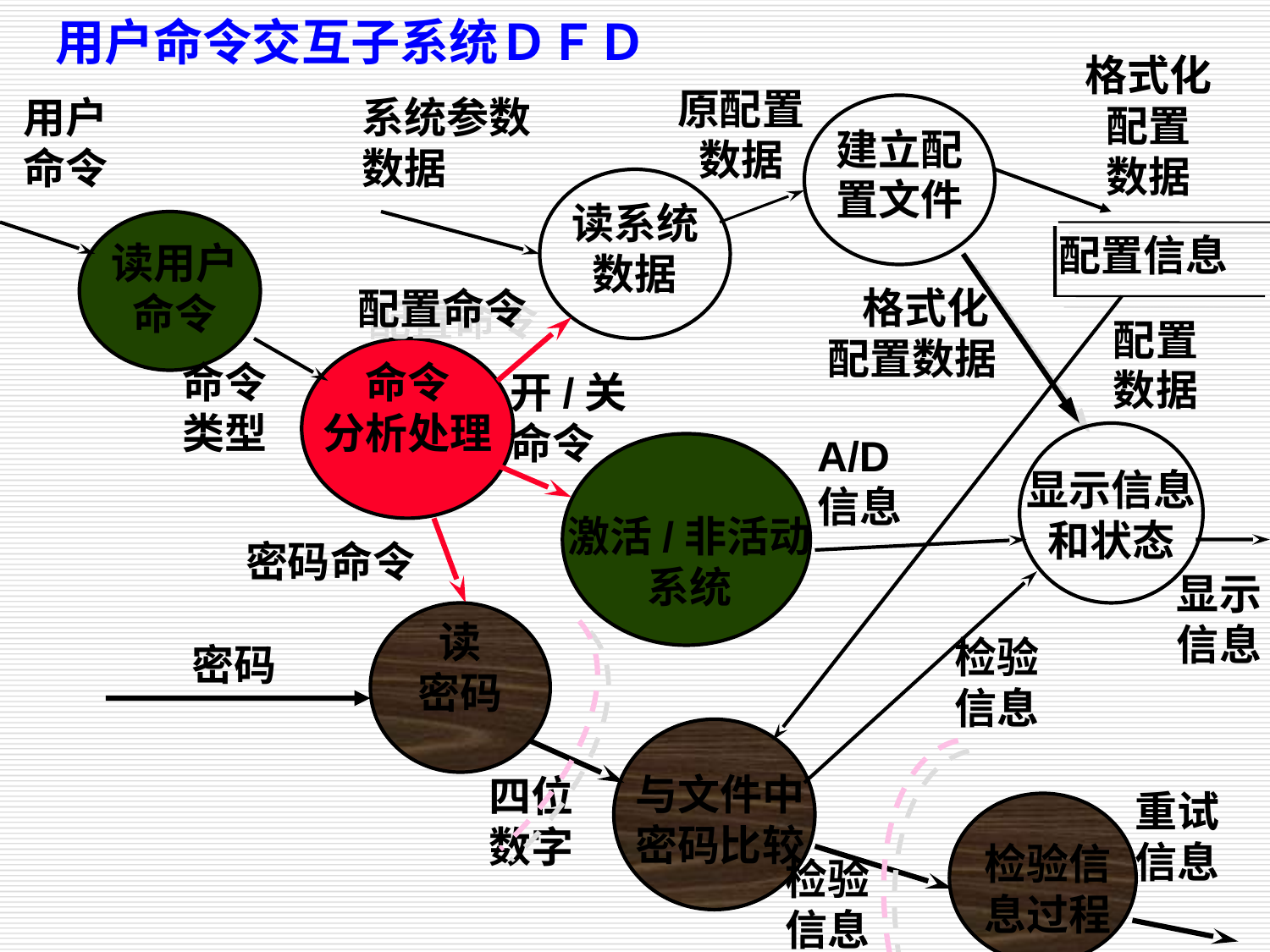

用户命令交互子系统ＤＦＤ
格式化配置
数据
原配置
数据
用户
命令
系统参数数据

建立配
置文件

读系统
数据

读用户
命令

配置信息

格式化
配置数据
配置命令

配置
数据

命令类型
命令
分析处理
开/关
命令
A/D信息

激活/非活动系统
显示信息
和状态

密码命令

显示信息

读
密码
检验信息

密码

与文件中
密码比较
四位数字
重试信息

检验信
息过程
检验信息